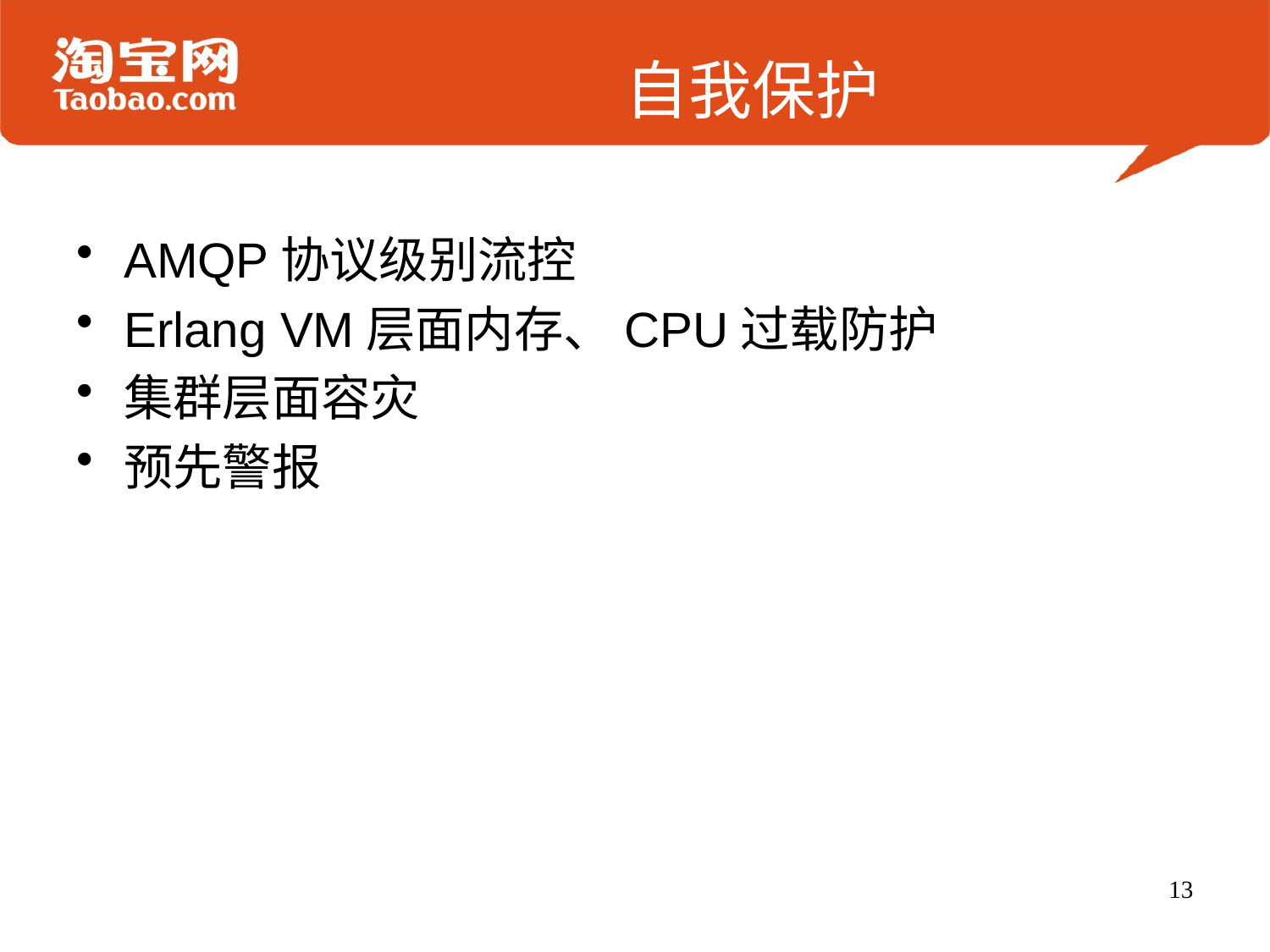

# 自我保护
AMQP协议级别流控
Erlang VM层面内存、CPU过载防护
集群层面容灾
预先警报
13